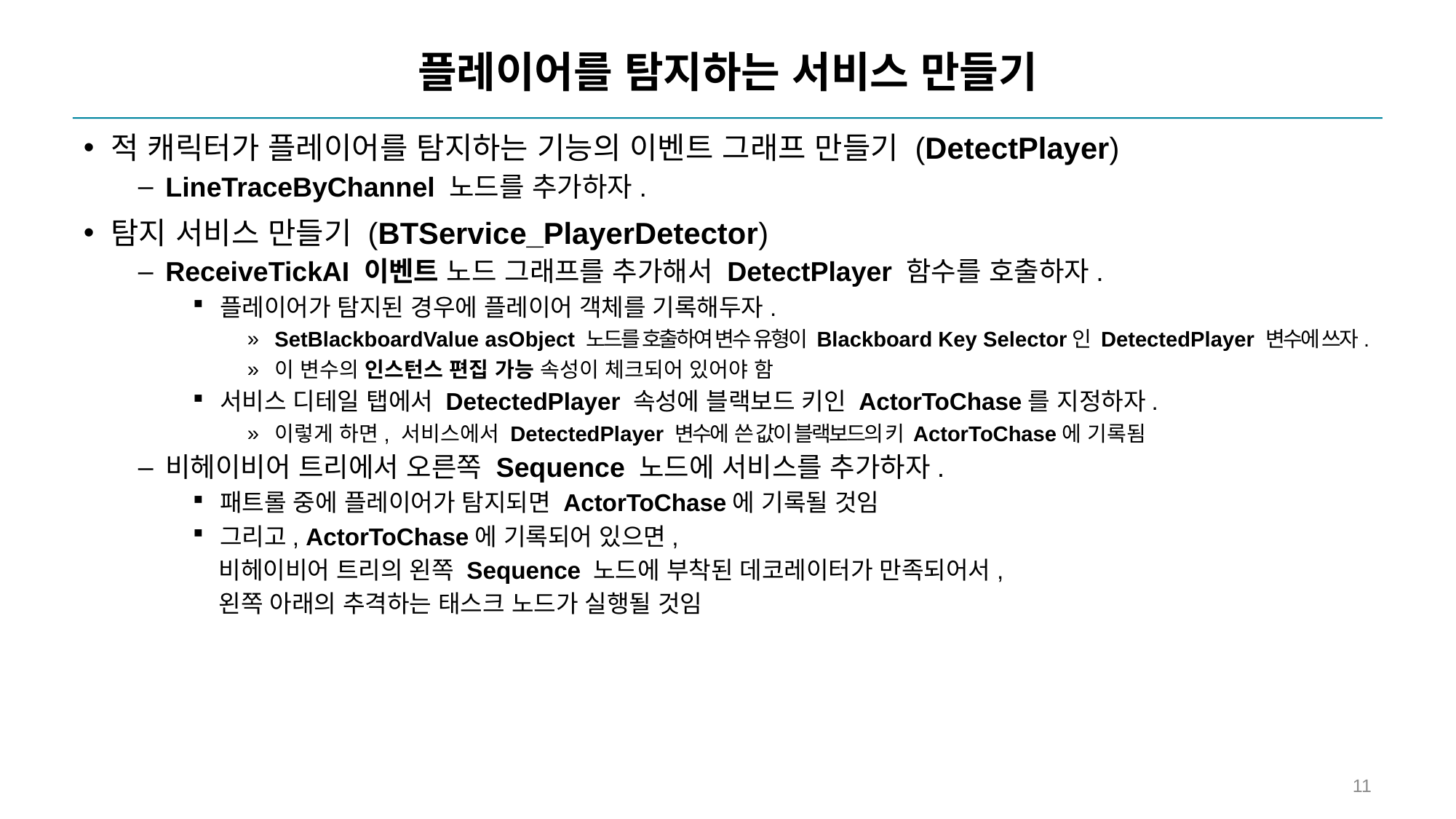

# 플레이어를 탐지하는 서비스 만들기
적 캐릭터가 플레이어를 탐지하는 기능의 이벤트 그래프 만들기 (DetectPlayer)
LineTraceByChannel 노드를 추가하자.
탐지 서비스 만들기 (BTService_PlayerDetector)
ReceiveTickAI 이벤트 노드 그래프를 추가해서 DetectPlayer 함수를 호출하자.
플레이어가 탐지된 경우에 플레이어 객체를 기록해두자.
SetBlackboardValue asObject 노드를 호출하여 변수 유형이 Blackboard Key Selector인 DetectedPlayer 변수에 쓰자.
이 변수의 인스턴스 편집 가능 속성이 체크되어 있어야 함
서비스 디테일 탭에서 DetectedPlayer 속성에 블랙보드 키인 ActorToChase를 지정하자.
이렇게 하면, 서비스에서 DetectedPlayer 변수에  쓴 값이 블랙보드의 키 ActorToChase에 기록됨
비헤이비어 트리에서 오른쪽 Sequence 노드에 서비스를 추가하자.
패트롤 중에 플레이어가 탐지되면 ActorToChase에 기록될 것임
그리고, ActorToChase에 기록되어 있으면,
   비헤이비어 트리의 왼쪽 Sequence 노드에 부착된 데코레이터가 만족되어서,
   왼쪽 아래의 추격하는 태스크 노드가 실행될 것임
11